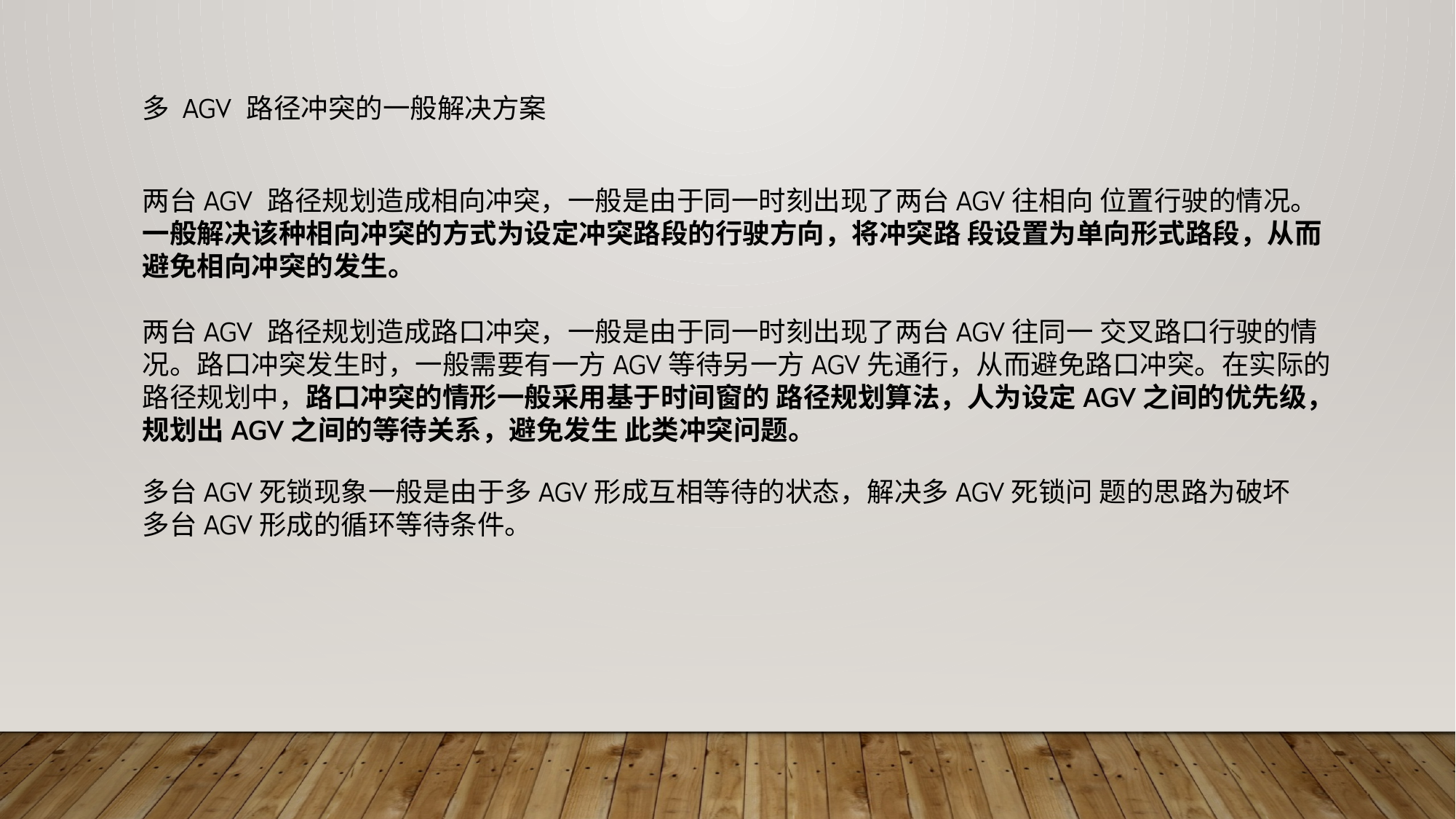

多 AGV 路径冲突的一般解决方案
两台AGV 路径规划造成相向冲突，一般是由于同一时刻出现了两台AGV往相向 位置行驶的情况。一般解决该种相向冲突的方式为设定冲突路段的行驶方向，将冲突路 段设置为单向形式路段，从而避免相向冲突的发生。

两台AGV 路径规划造成路口冲突，一般是由于同一时刻出现了两台AGV往同一 交叉路口行驶的情况。路口冲突发生时，一般需要有一方AGV等待另一方AGV先通行，从而避免路口冲突。在实际的路径规划中，路口冲突的情形一般采用基于时间窗的 路径规划算法，人为设定AGV之间的优先级，规划出AGV之间的等待关系，避免发生 此类冲突问题。

多台AGV死锁现象一般是由于多AGV形成互相等待的状态，解决多AGV死锁问 题的思路为破坏多台AGV形成的循环等待条件。